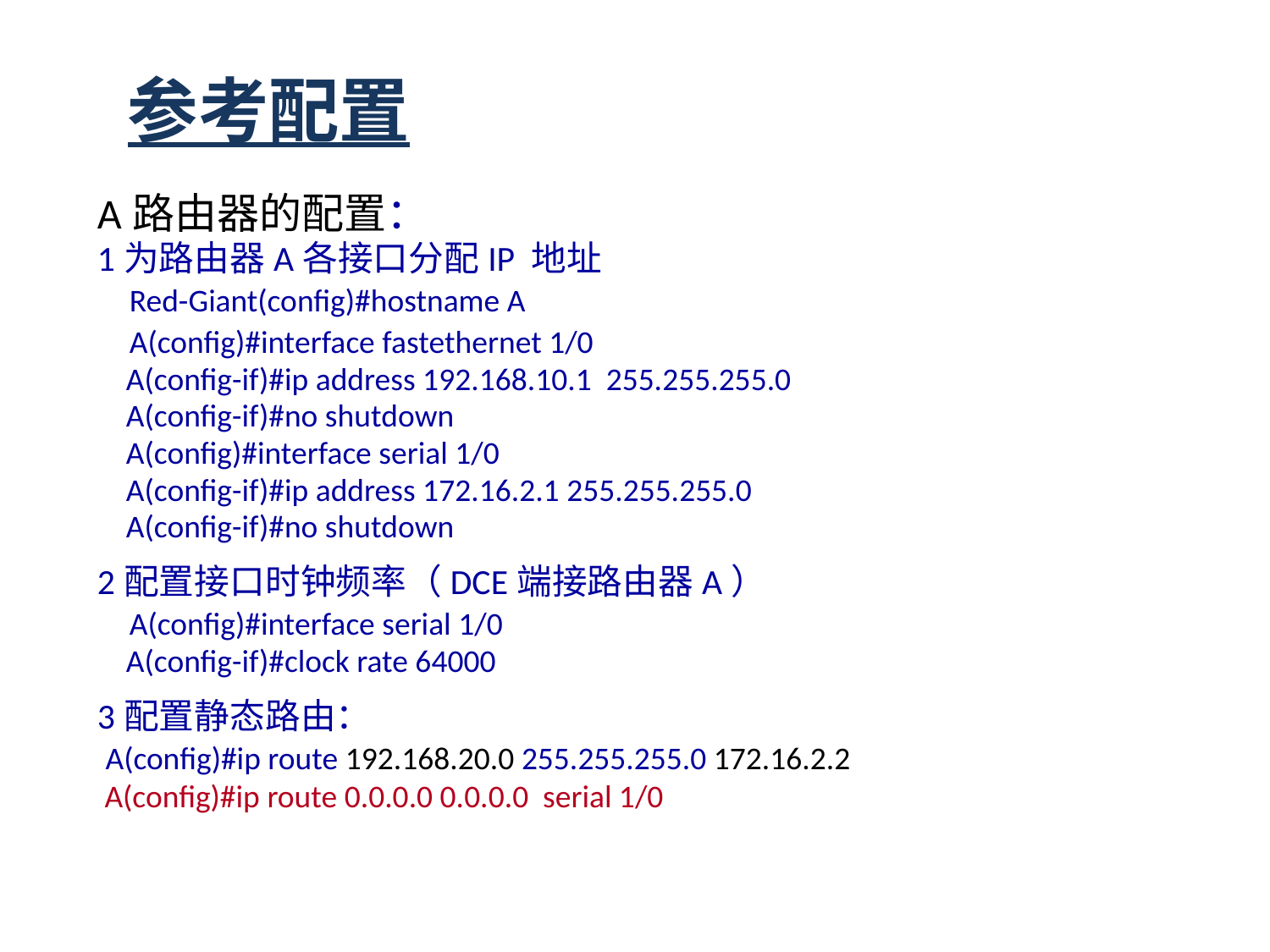

# 参考配置
A路由器的配置：
1为路由器A各接口分配IP 地址
    Red-Giant(config)#hostname A
    A(config)#interface fastethernet 1/0
    A(config-if)#ip address 192.168.10.1  255.255.255.0
    A(config-if)#no shutdown
    A(config)#interface serial 1/0
    A(config-if)#ip address 172.16.2.1 255.255.255.0
    A(config-if)#no shutdown

2配置接口时钟频率（DCE端接路由器A）
    A(config)#interface serial 1/0
    A(config-if)#clock rate 64000

3配置静态路由：
 A(config)#ip route 192.168.20.0 255.255.255.0 172.16.2.2
 A(config)#ip route 0.0.0.0 0.0.0.0  serial 1/0